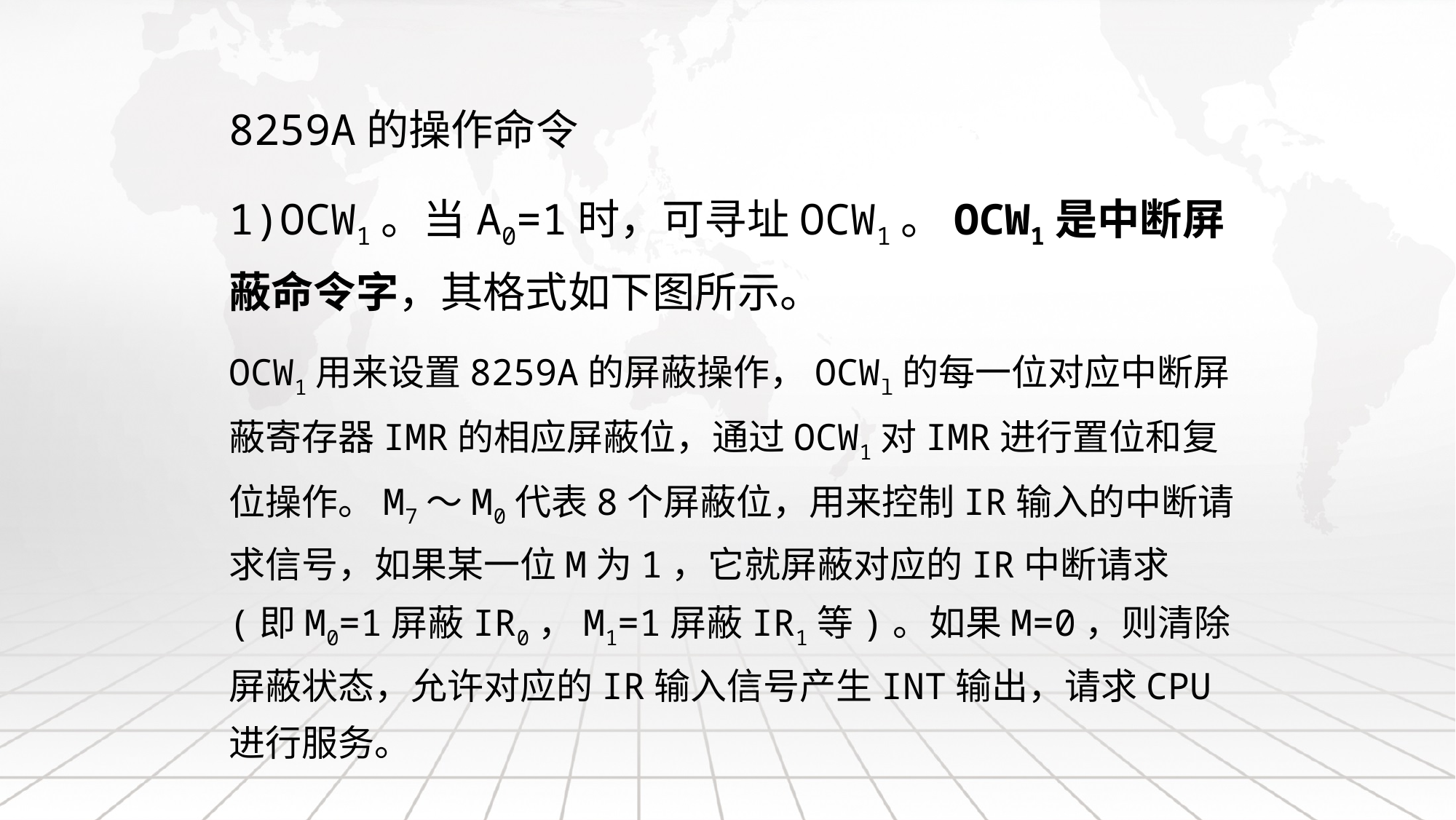

8259A的操作命令
1)OCW1。当A0=1时，可寻址OCW1。OCW1是中断屏蔽命令字，其格式如下图所示。
OCW1用来设置8259A的屏蔽操作，OCWl的每一位对应中断屏蔽寄存器IMR的相应屏蔽位，通过OCW1对IMR进行置位和复位操作。M7～M0代表8个屏蔽位，用来控制IR输入的中断请求信号，如果某一位M为1，它就屏蔽对应的IR中断请求(即M0=1屏蔽IR0，M1=1屏蔽IR1等)。如果M=0，则清除屏蔽状态，允许对应的IR输入信号产生INT输出，请求CPU进行服务。